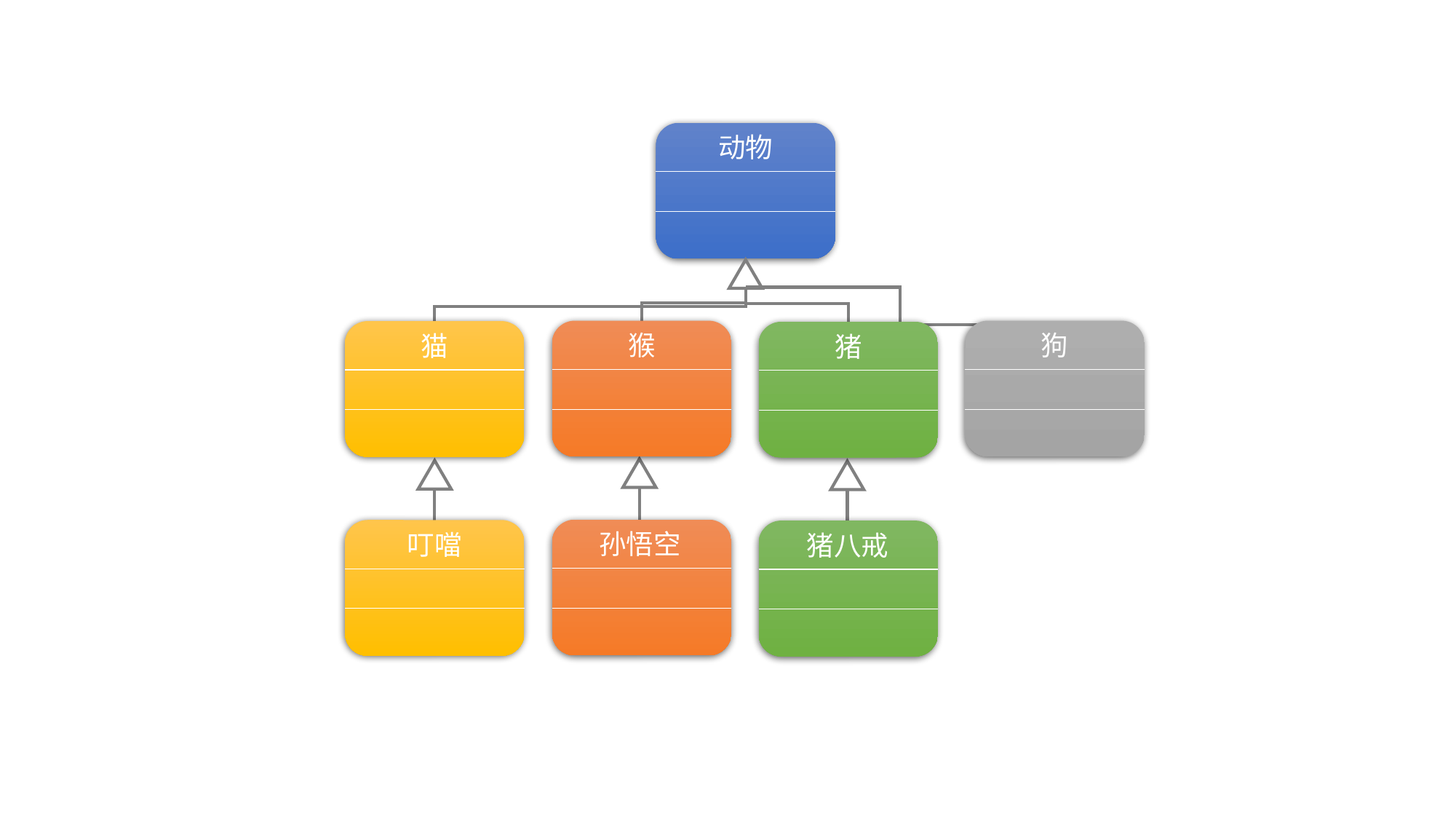

动物

猴

狗

猫

猪

孙悟空

叮噹

猪八戒